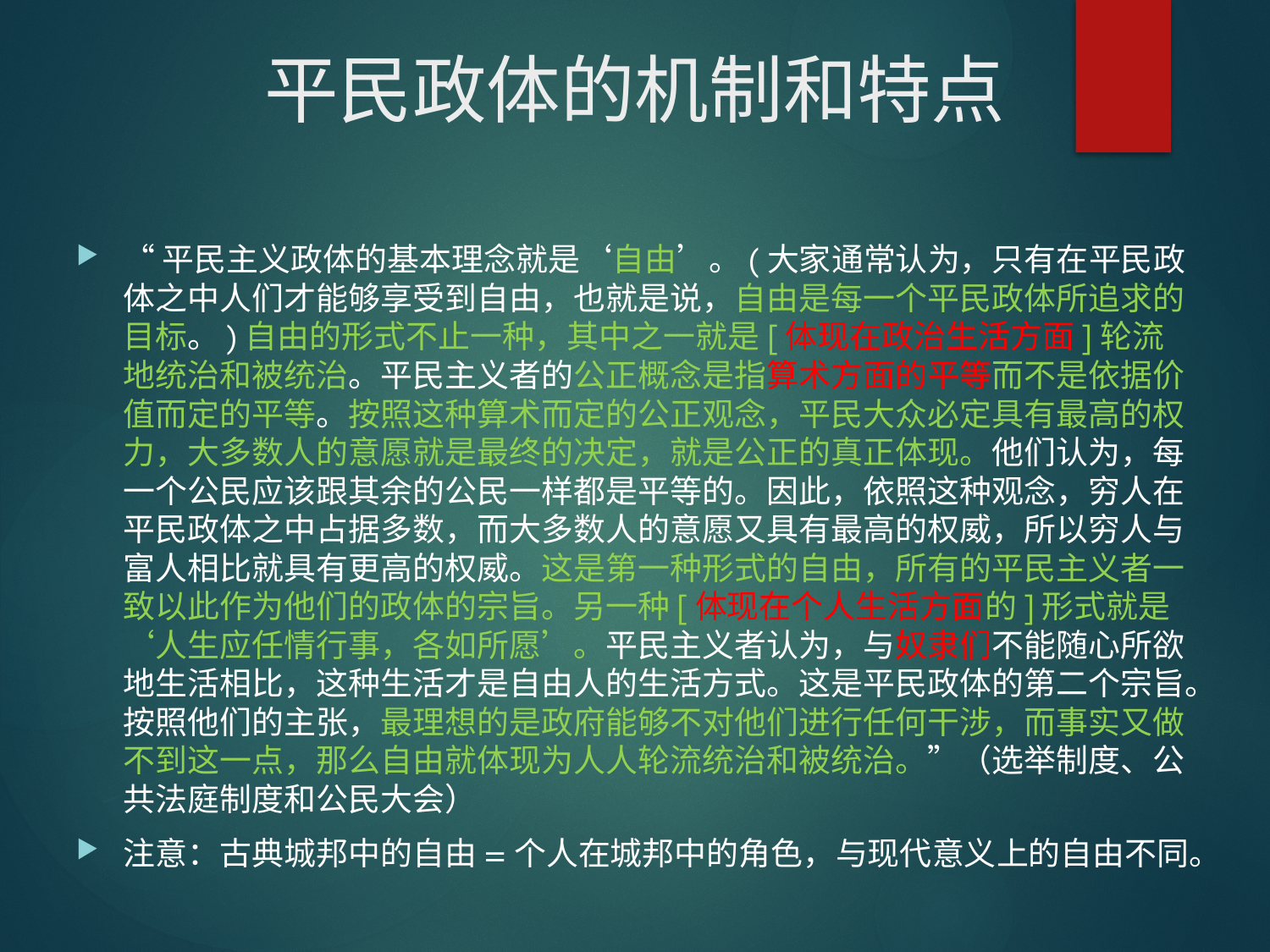

# 平民政体的机制和特点

“平民主义政体的基本理念就是‘自由’。(大家通常认为，只有在平民政体之中人们才能够享受到自由，也就是说，自由是每一个平民政体所追求的目标。)自由的形式不止一种，其中之一就是[体现在政治生活方面]轮流地统治和被统治。平民主义者的公正概念是指算术方面的平等而不是依据价值而定的平等。按照这种算术而定的公正观念，平民大众必定具有最高的权力，大多数人的意愿就是最终的决定，就是公正的真正体现。他们认为，每一个公民应该跟其余的公民一样都是平等的。因此，依照这种观念，穷人在平民政体之中占据多数，而大多数人的意愿又具有最高的权威，所以穷人与富人相比就具有更高的权威。这是第一种形式的自由，所有的平民主义者一致以此作为他们的政体的宗旨。另一种[体现在个人生活方面的]形式就是‘人生应任情行事，各如所愿’。平民主义者认为，与奴隶们不能随心所欲地生活相比，这种生活才是自由人的生活方式。这是平民政体的第二个宗旨。按照他们的主张，最理想的是政府能够不对他们进行任何干涉，而事实又做不到这一点，那么自由就体现为人人轮流统治和被统治。”（选举制度、公共法庭制度和公民大会）
注意：古典城邦中的自由=个人在城邦中的角色，与现代意义上的自由不同。